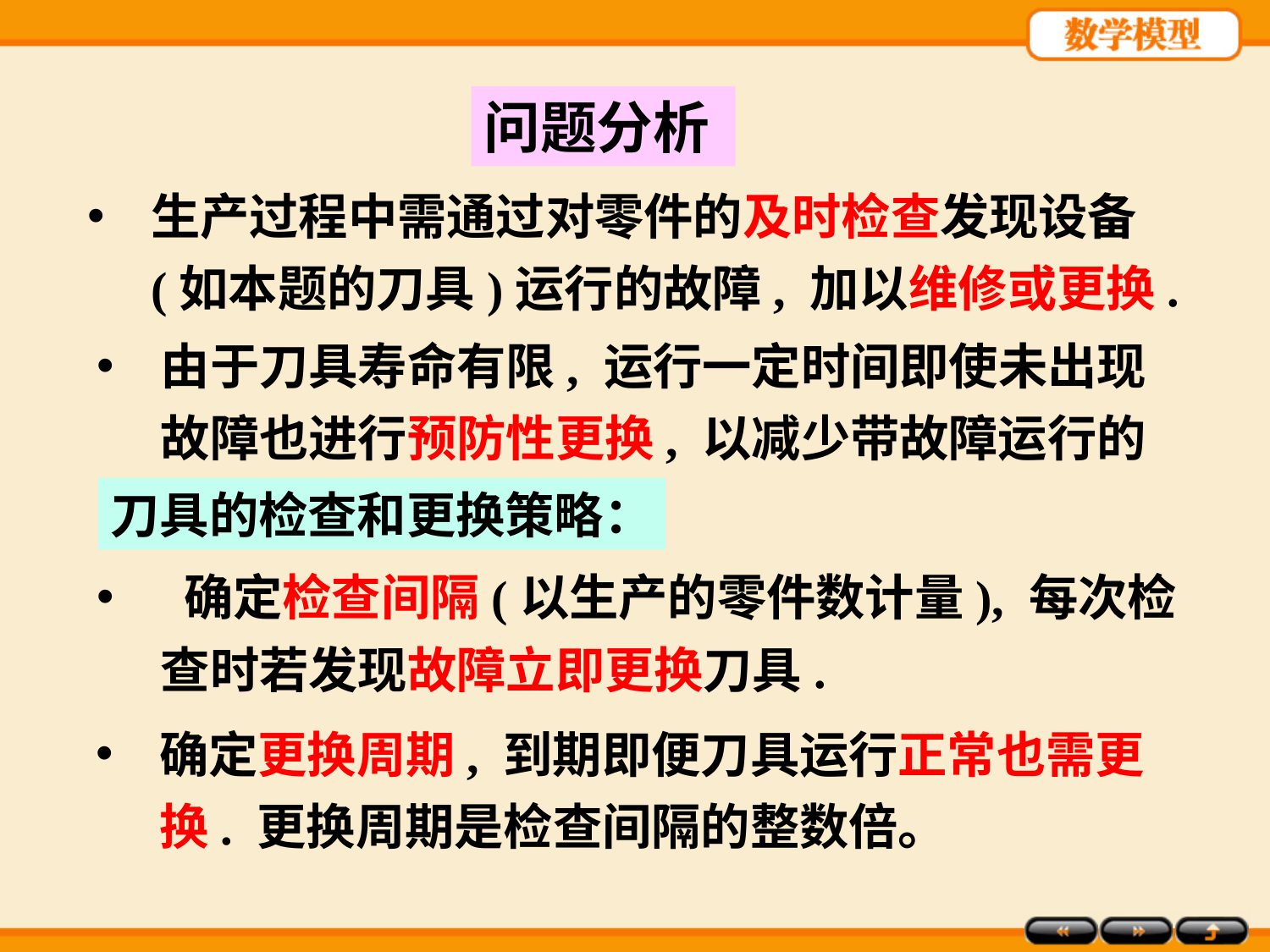

问题分析
生产过程中需通过对零件的及时检查发现设备(如本题的刀具)运行的故障, 加以维修或更换.
由于刀具寿命有限, 运行一定时间即使未出现故障也进行预防性更换, 以减少带故障运行的损失.
刀具的检查和更换策略：
 确定检查间隔(以生产的零件数计量), 每次检查时若发现故障立即更换刀具.
确定更换周期, 到期即便刀具运行正常也需更换. 更换周期是检查间隔的整数倍。